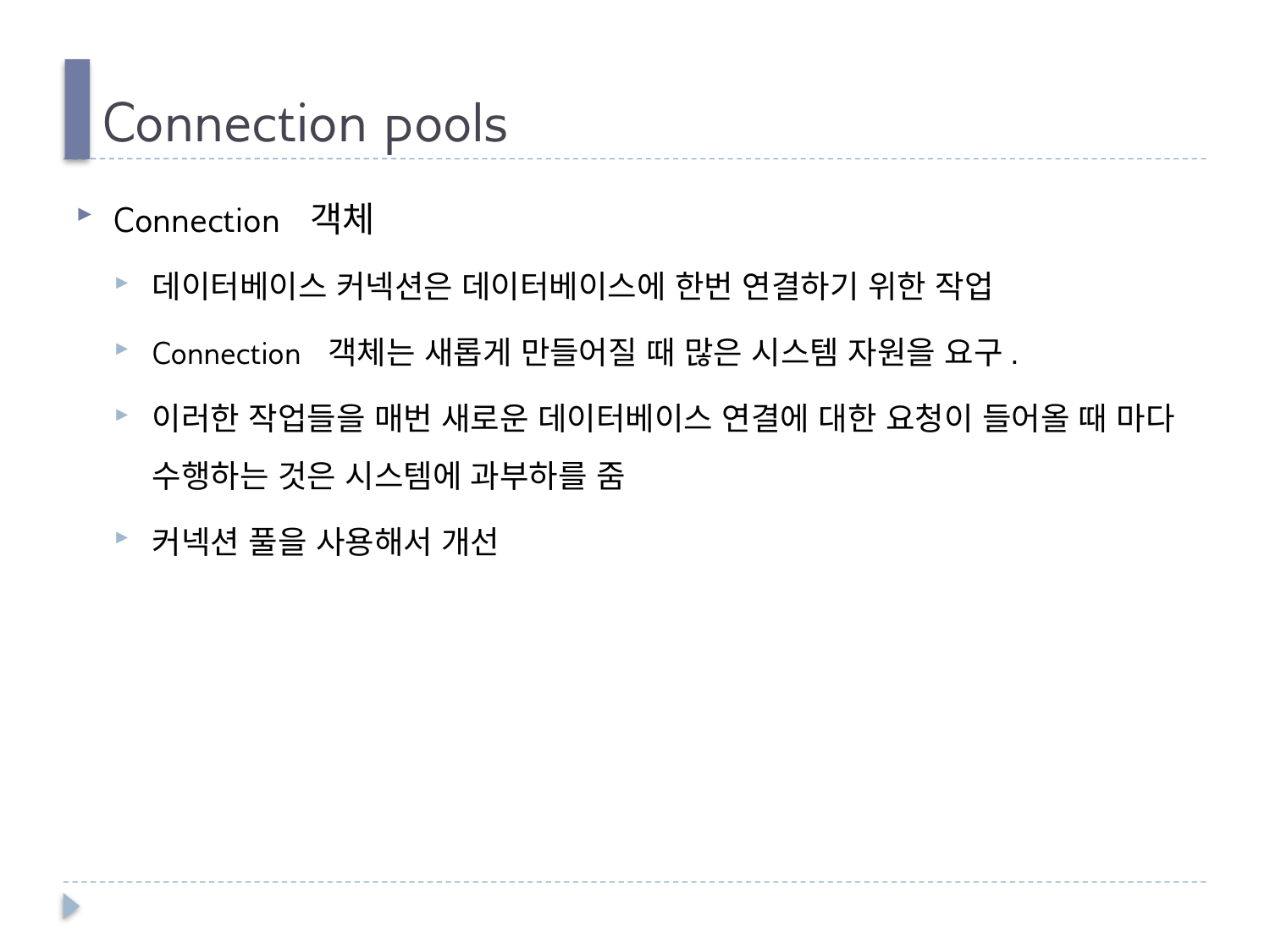

# Connection pools
Connection  객체
데이터베이스 커넥션은 데이터베이스에 한번 연결하기 위한 작업
Connection  객체는 새롭게 만들어질 때 많은 시스템 자원을 요구.
이러한 작업들을 매번 새로운 데이터베이스 연결에 대한 요청이 들어올 때 마다 수행하는 것은 시스템에 과부하를 줌
커넥션 풀을 사용해서 개선